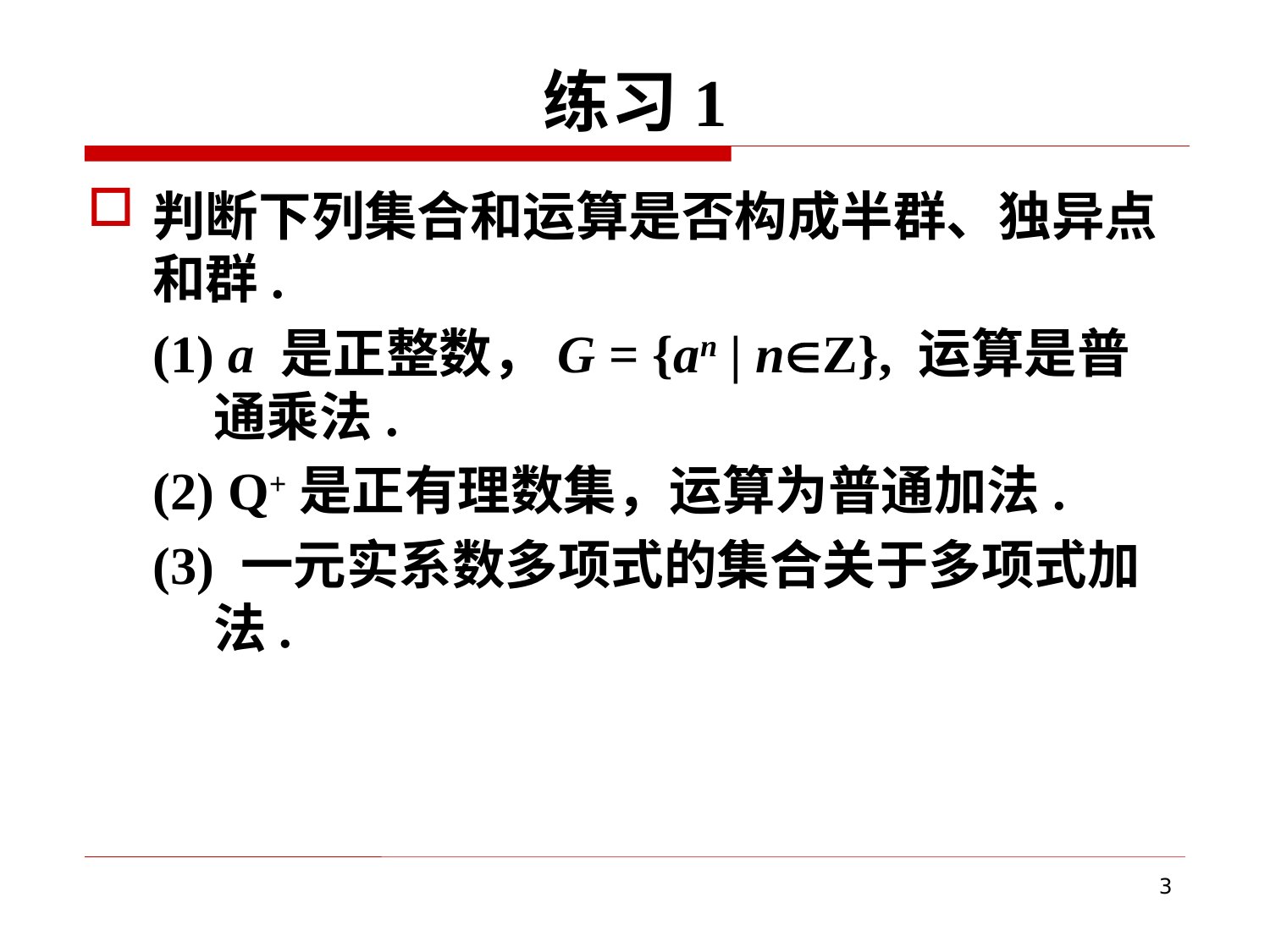

# 练习1
判断下列集合和运算是否构成半群、独异点和群.
(1) a 是正整数，G = {an | n∈Z}, 运算是普通乘法.
(2) Q+是正有理数集，运算为普通加法.
(3) 一元实系数多项式的集合关于多项式加法.
3